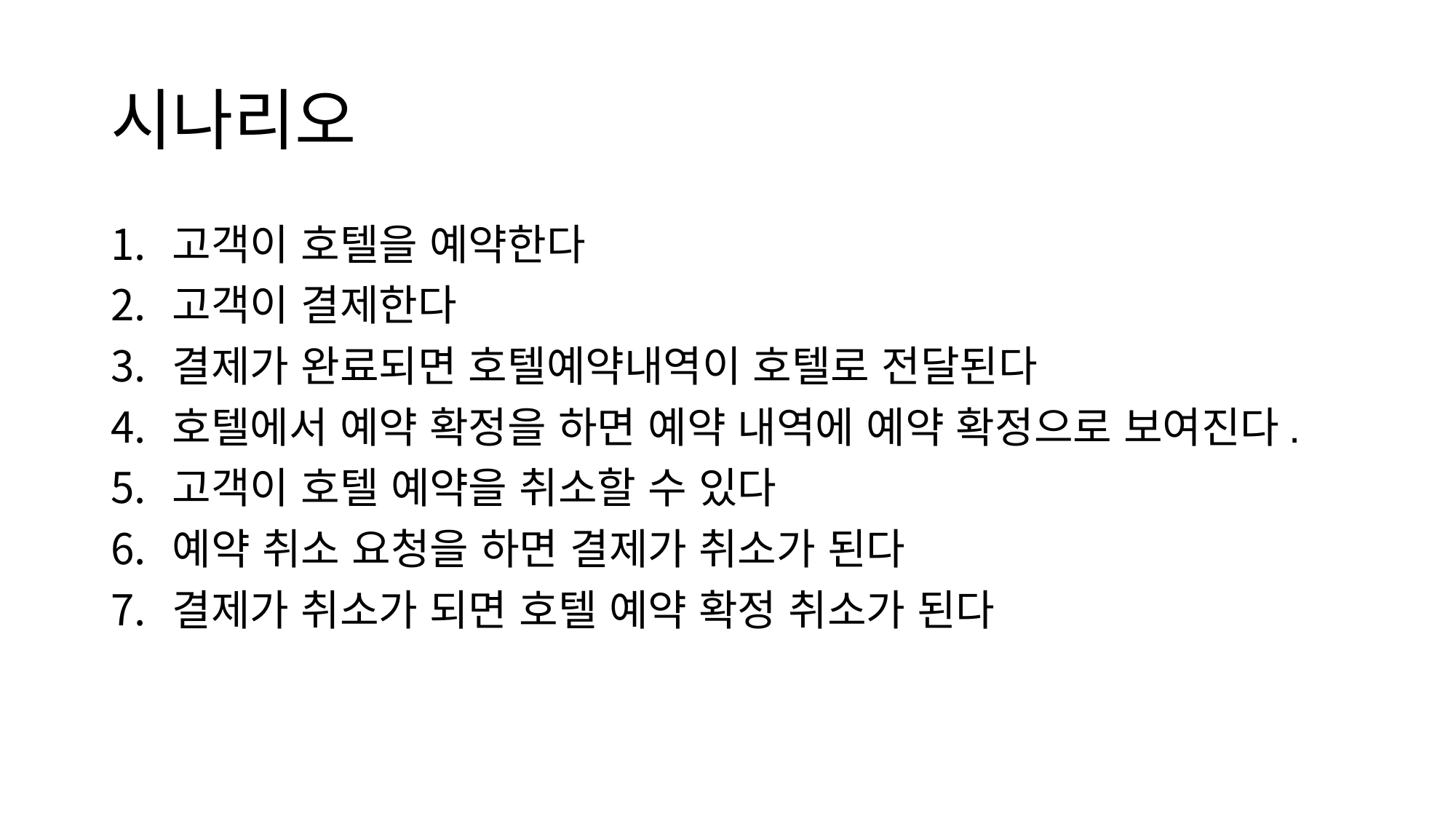

# 시나리오
고객이 호텔을 예약한다
고객이 결제한다
결제가 완료되면 호텔예약내역이 호텔로 전달된다
호텔에서 예약 확정을 하면 예약 내역에 예약 확정으로 보여진다.
고객이 호텔 예약을 취소할 수 있다
예약 취소 요청을 하면 결제가 취소가 된다
결제가 취소가 되면 호텔 예약 확정 취소가 된다